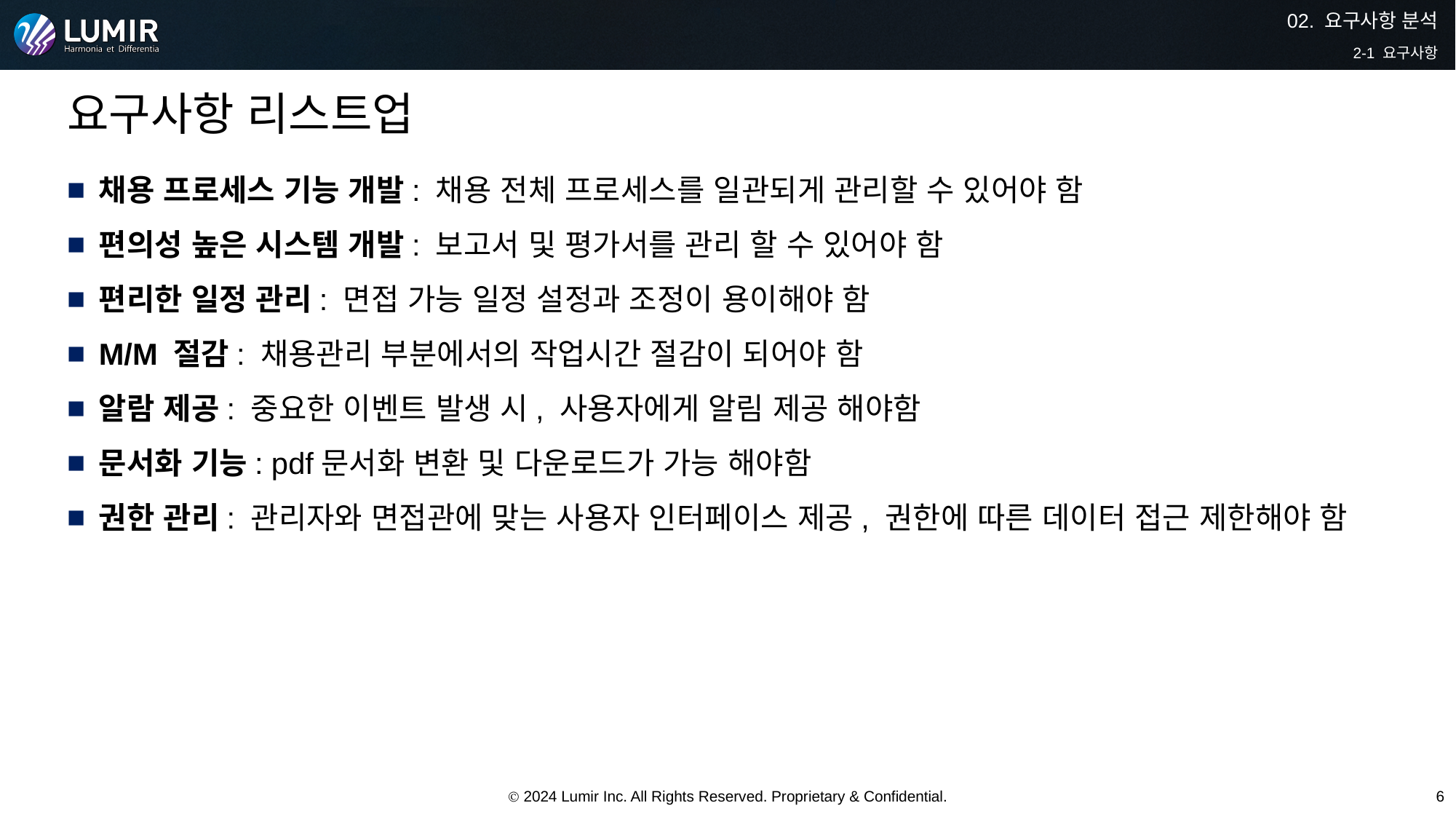

02. 요구사항 분석
2-1 요구사항
# 요구사항 리스트업
채용 프로세스 기능 개발: 채용 전체 프로세스를 일관되게 관리할 수 있어야 함
편의성 높은 시스템 개발: 보고서 및 평가서를 관리 할 수 있어야 함
편리한 일정 관리: 면접 가능 일정 설정과 조정이 용이해야 함
M/M 절감: 채용관리 부분에서의 작업시간 절감이 되어야 함
알람 제공: 중요한 이벤트 발생 시, 사용자에게 알림 제공 해야함
문서화 기능: pdf문서화 변환 및 다운로드가 가능 해야함
권한 관리: 관리자와 면접관에 맞는 사용자 인터페이스 제공, 권한에 따른 데이터 접근 제한해야 함